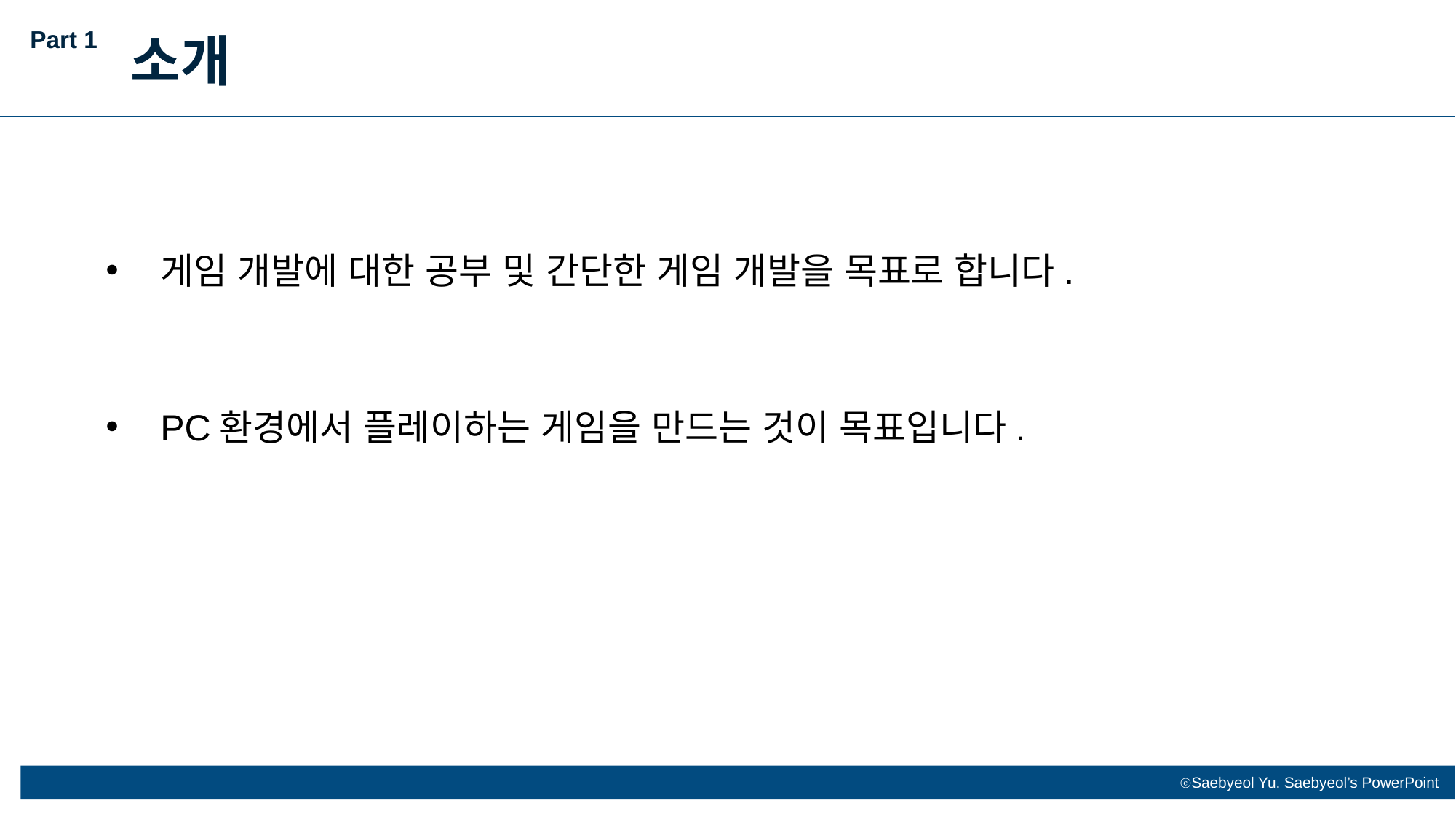

Part 1
소개
게임 개발에 대한 공부 및 간단한 게임 개발을 목표로 합니다.
PC환경에서 플레이하는 게임을 만드는 것이 목표입니다.